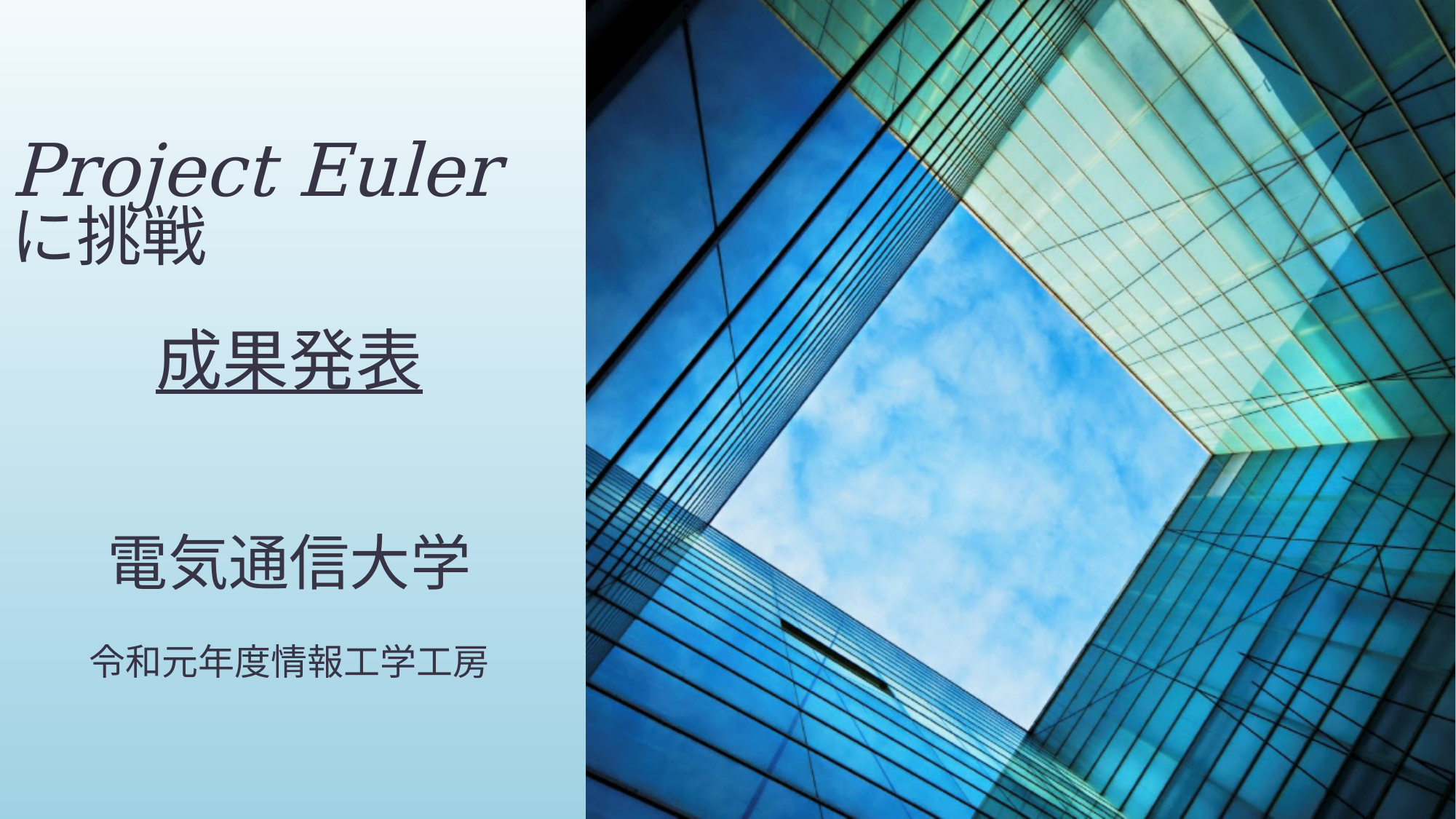

# Project Euler に挑戦
成果発表
電気通信大学
令和元年度情報工学工房